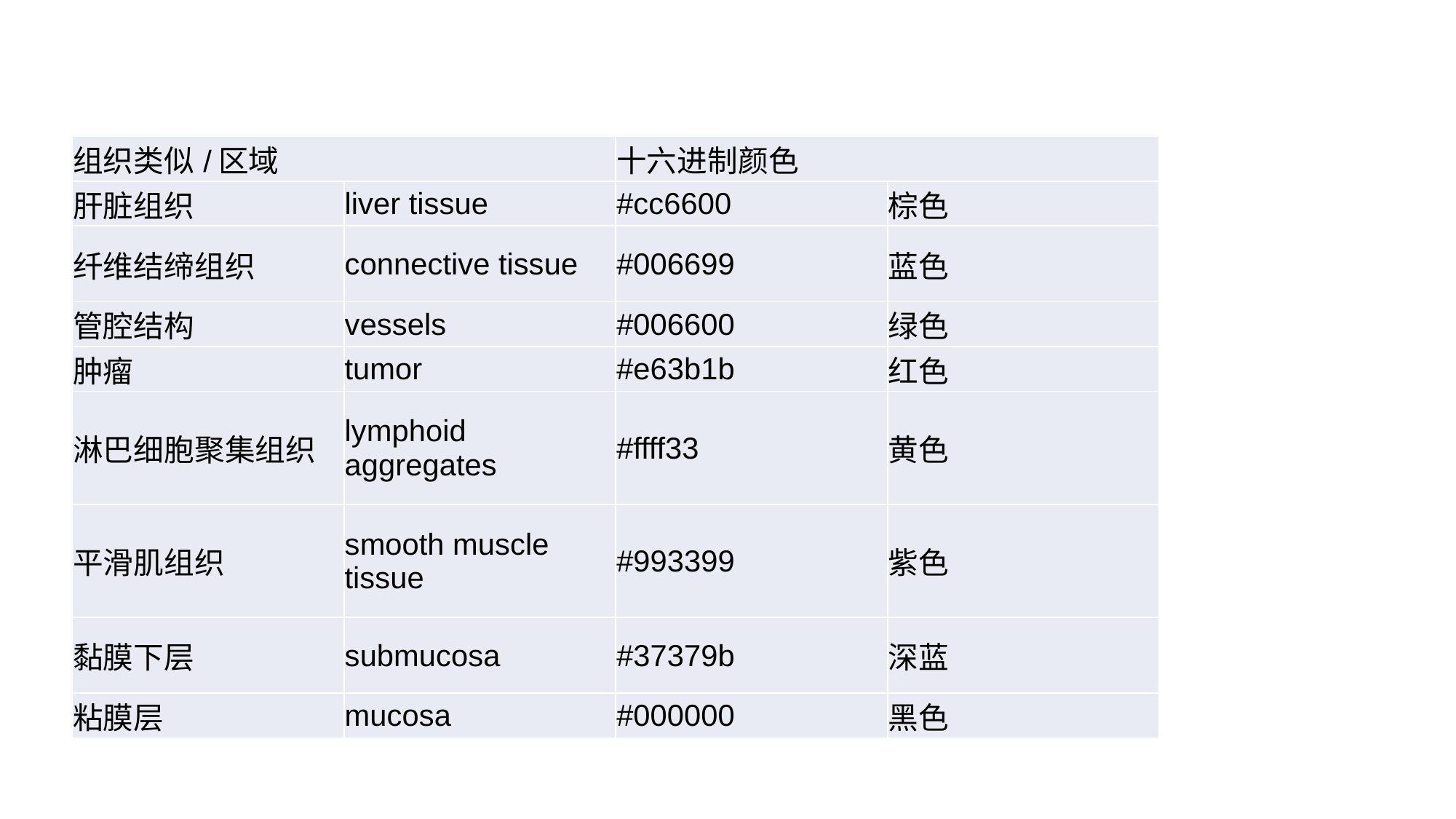

| 组织类似/区域 |  | 十六进制颜色 |  |
| --- | --- | --- | --- |
| 肝脏组织 | liver tissue | #cc6600 | 棕色 |
| 纤维结缔组织 | connective tissue | #006699 | 蓝色 |
| 管腔结构 | vessels | #006600 | 绿色 |
| 肿瘤 | tumor | #e63b1b | 红色 |
| 淋巴细胞聚集组织 | lymphoid aggregates | #ffff33 | 黄色 |
| 平滑肌组织 | smooth muscle tissue | #993399 | 紫色 |
| 黏膜下层 | submucosa | #37379b | 深蓝 |
| 粘膜层 | mucosa | #000000 | 黑色 |